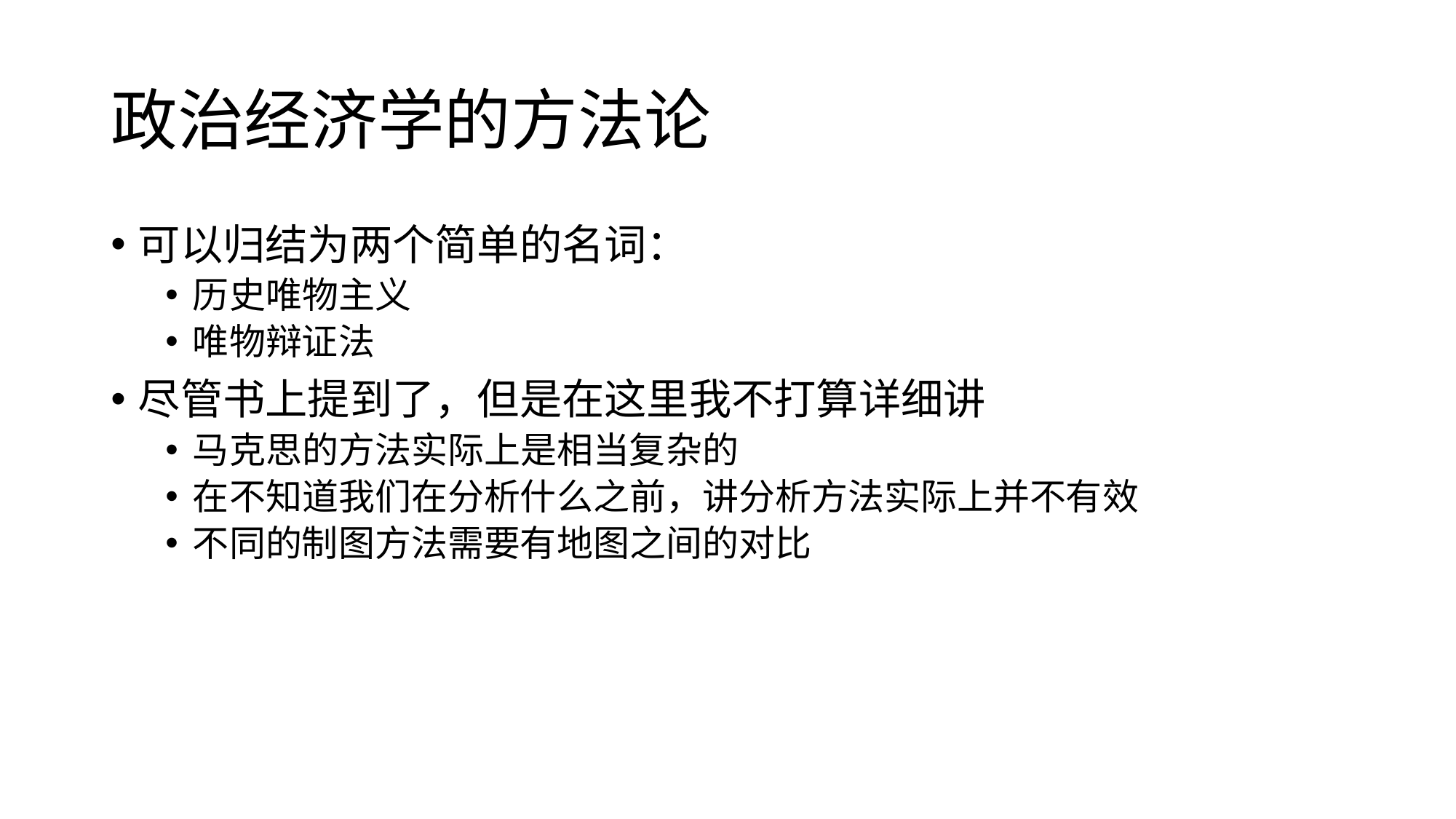

# 政治经济学的方法论
可以归结为两个简单的名词：
历史唯物主义
唯物辩证法
尽管书上提到了，但是在这里我不打算详细讲
马克思的方法实际上是相当复杂的
在不知道我们在分析什么之前，讲分析方法实际上并不有效
不同的制图方法需要有地图之间的对比